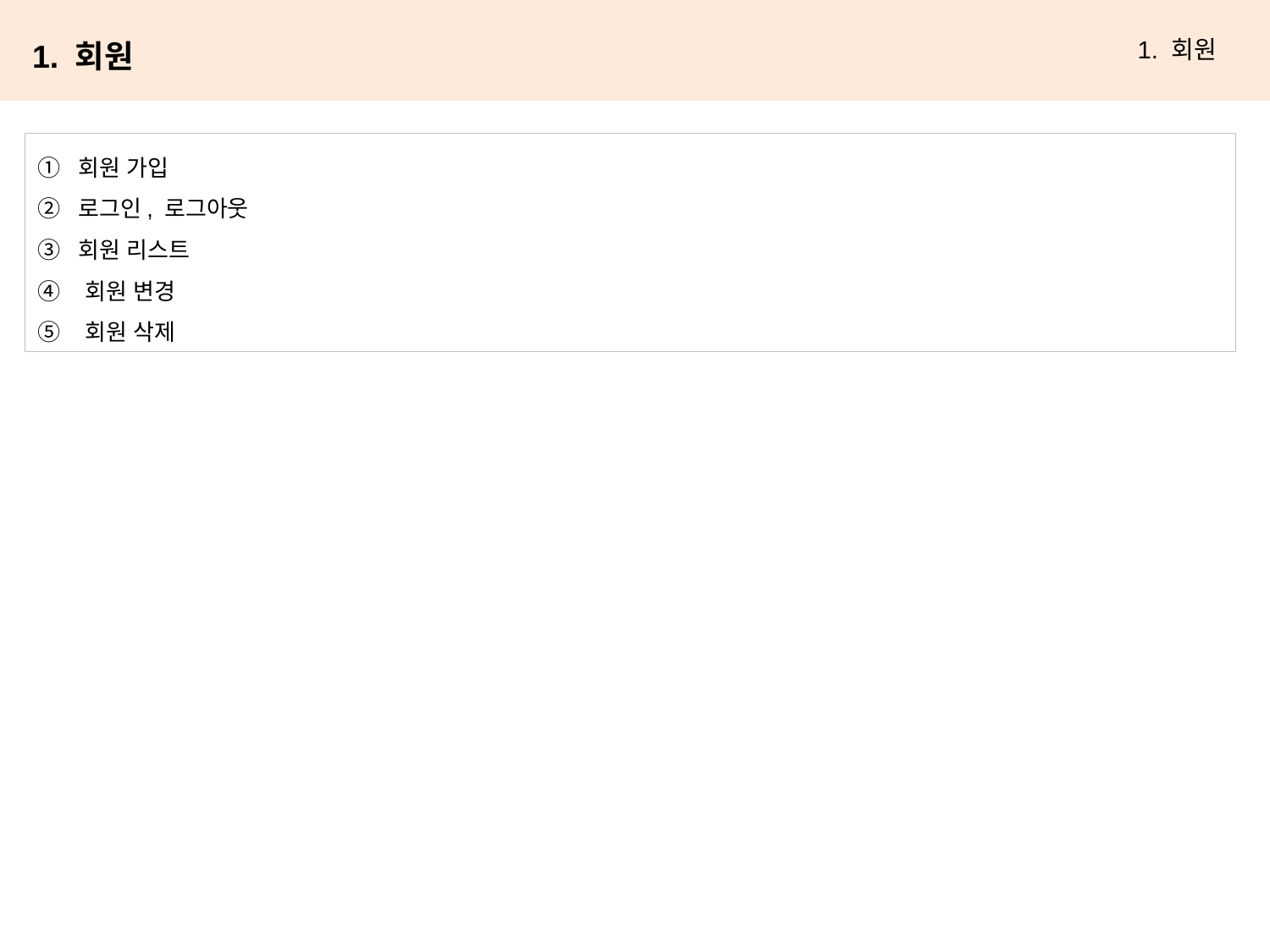

1. 회원
1. 회원
①  회원 가입
②  로그인, 로그아웃
③  회원 리스트
회원 변경
회원 삭제